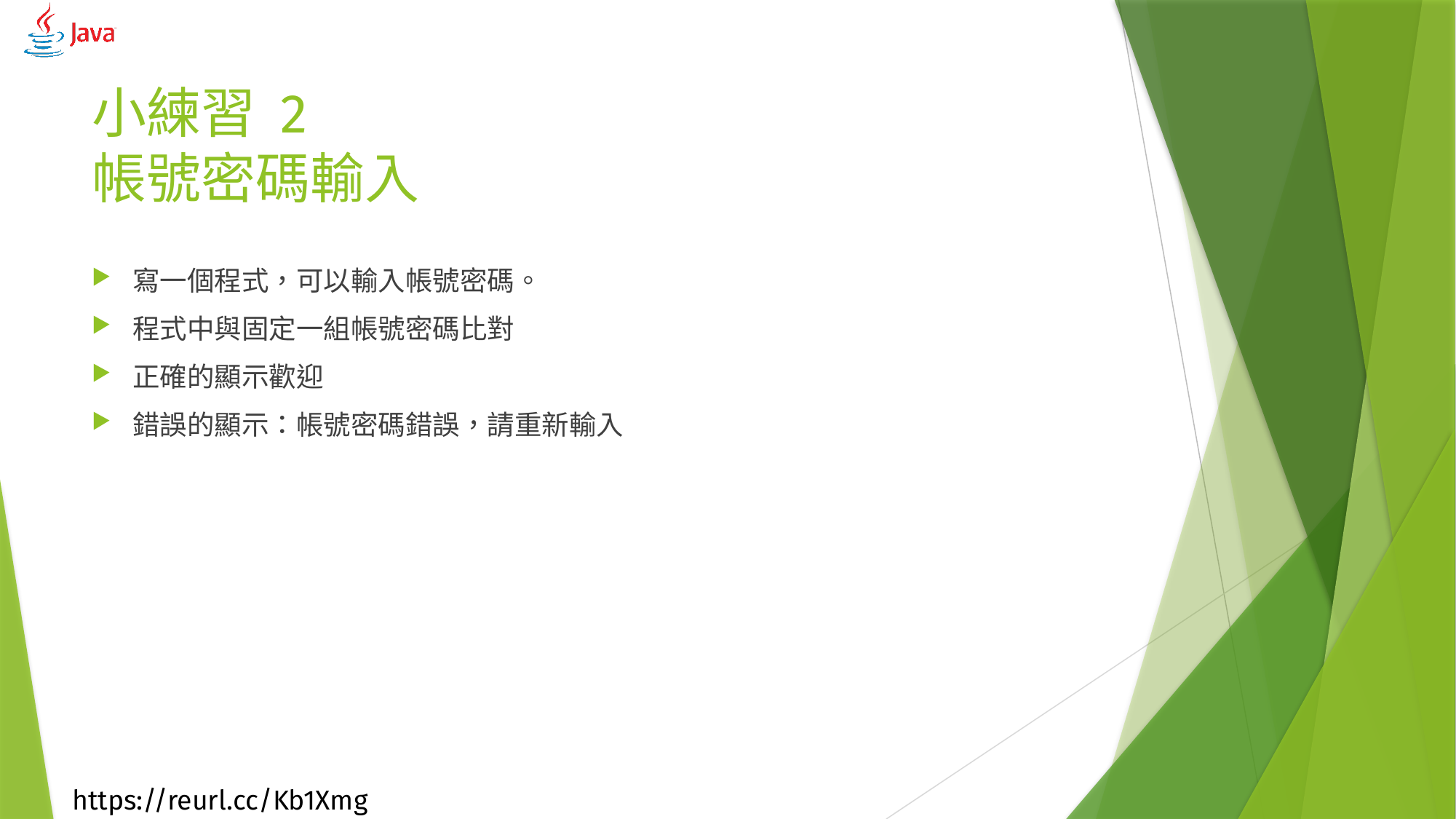

# 小練習 2 帳號密碼輸入
寫一個程式，可以輸入帳號密碼。
程式中與固定一組帳號密碼比對
正確的顯示歡迎
錯誤的顯示：帳號密碼錯誤，請重新輸入